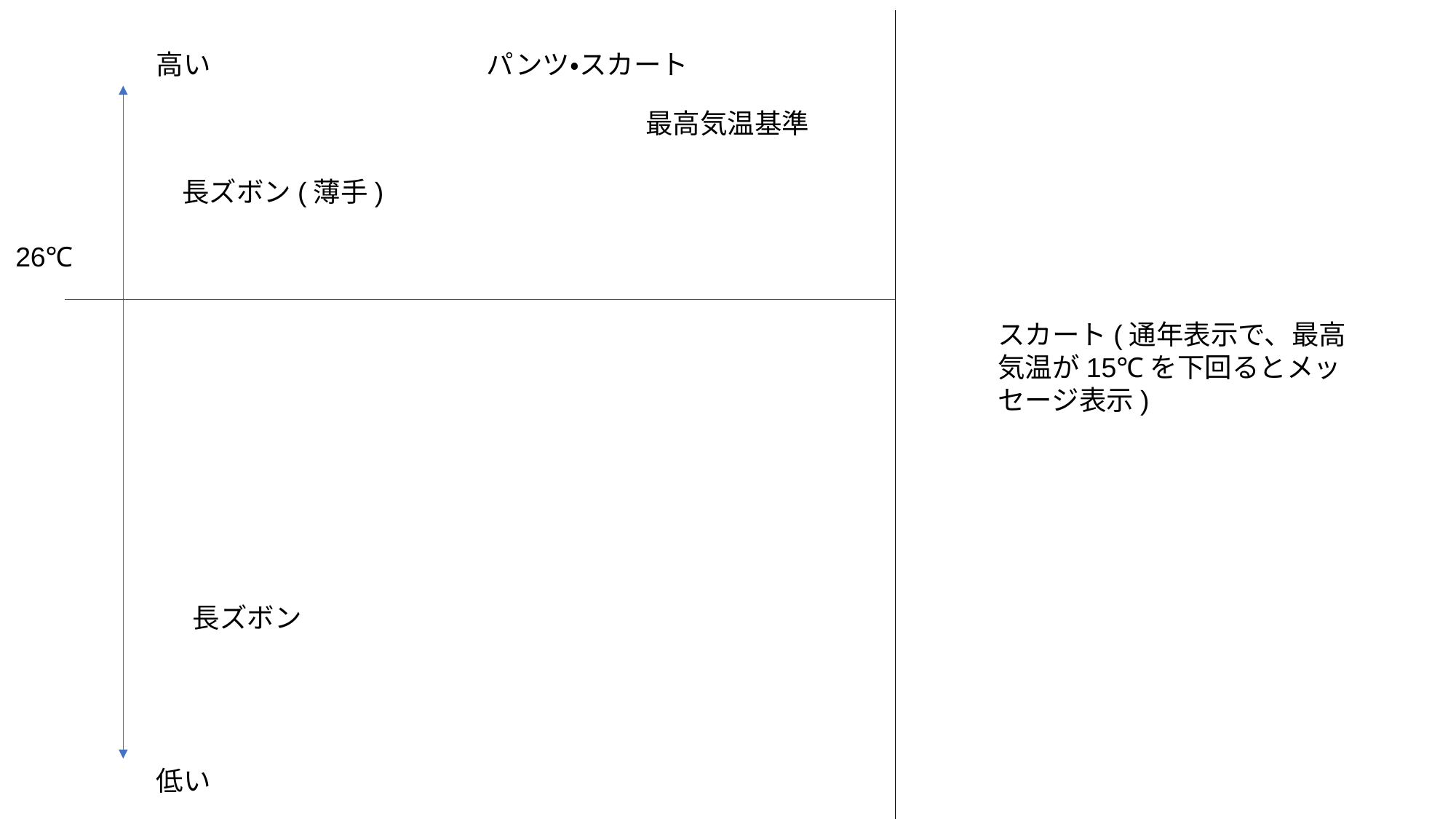

高い
パンツ・スカート
最高気温基準
長ズボン(薄手)
26℃
スカート(通年表示で、最高気温が15℃を下回るとメッセージ表示)
長ズボン
低い